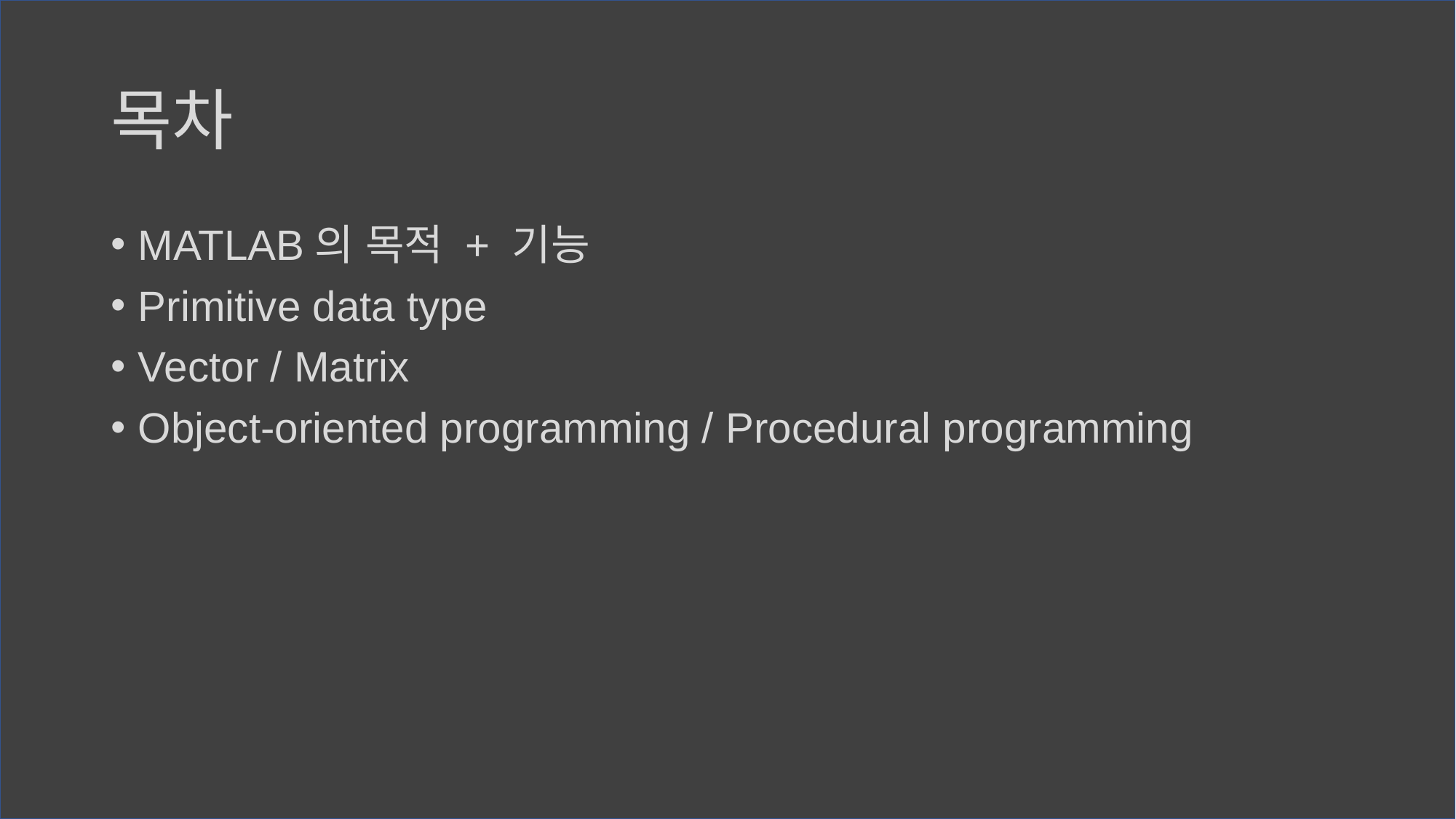

# 목차
MATLAB의 목적 + 기능
Primitive data type
Vector / Matrix
Object-oriented programming / Procedural programming